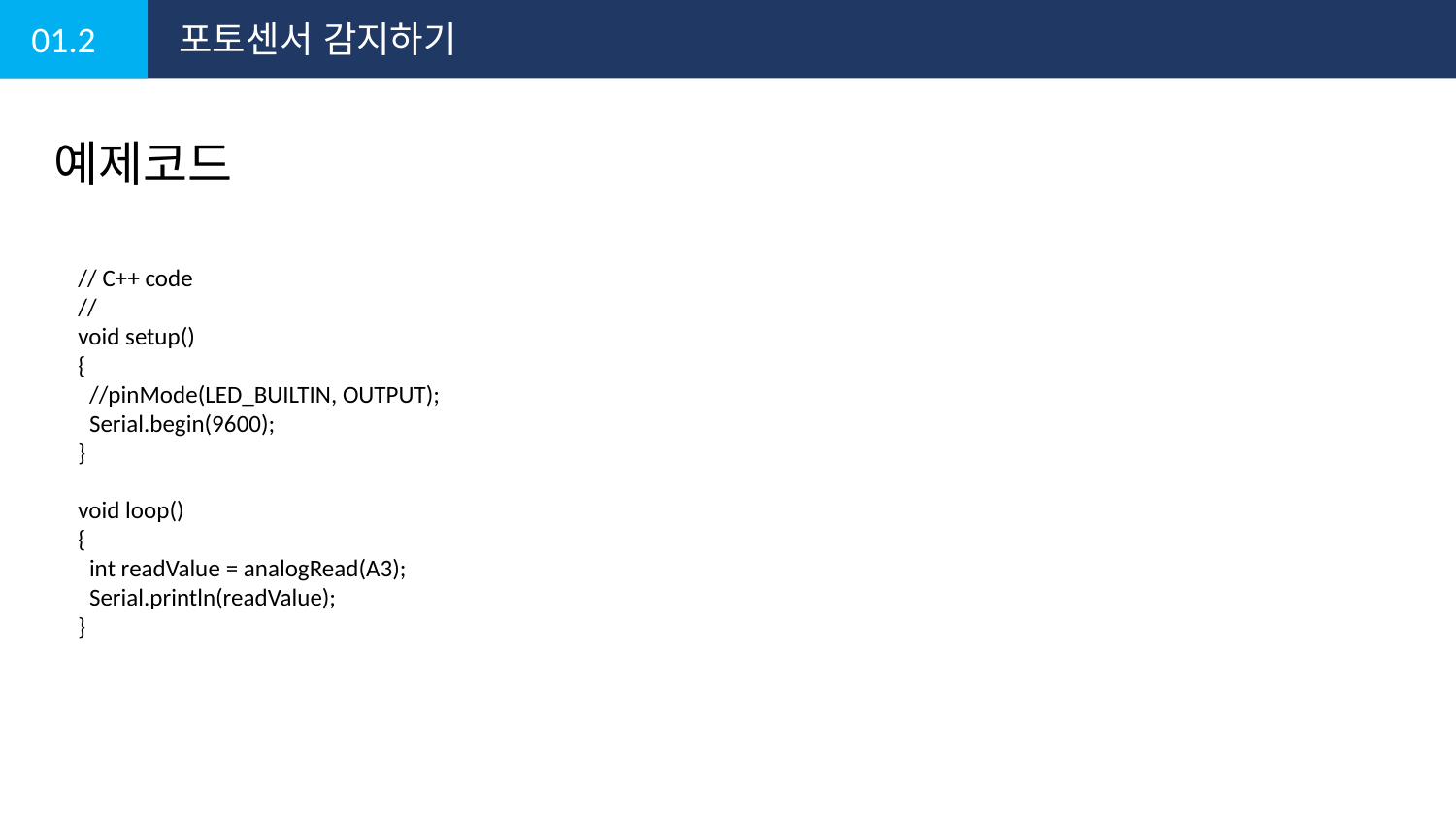

01.2
포토센서 감지하기
예제코드
// C++ code
//
void setup()
{
  //pinMode(LED_BUILTIN, OUTPUT);
  Serial.begin(9600);
}

void loop()
{
  int readValue = analogRead(A3);
  Serial.println(readValue);
}